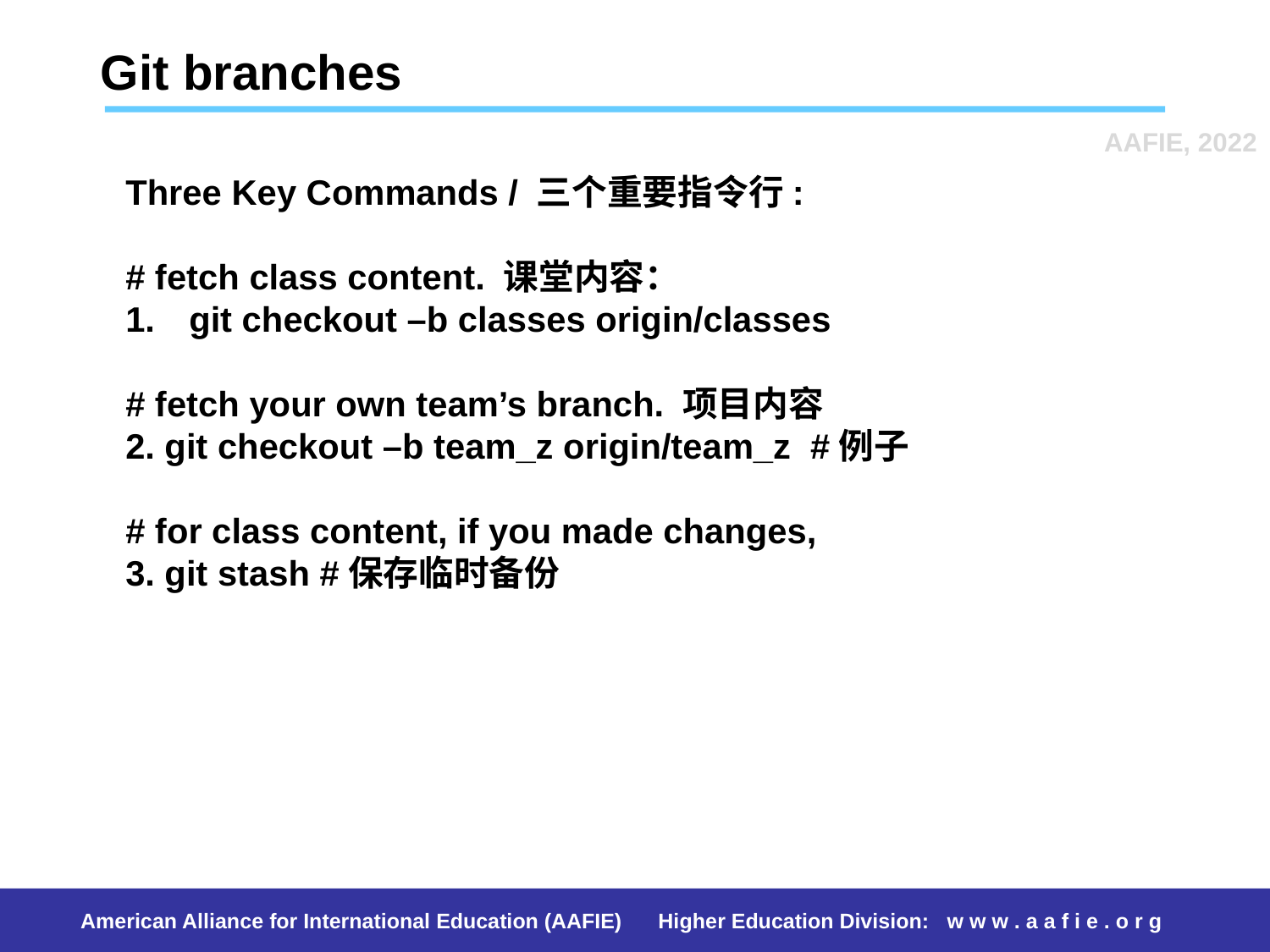

Git branches
AAFIE, 2022
Three Key Commands / 三个重要指令行:

# fetch class content. 课堂内容：
git checkout –b classes origin/classes

# fetch your own team’s branch. 项目内容
2. git checkout –b team_z origin/team_z  #例子

# for class content, if you made changes,
3. git stash #保存临时备份